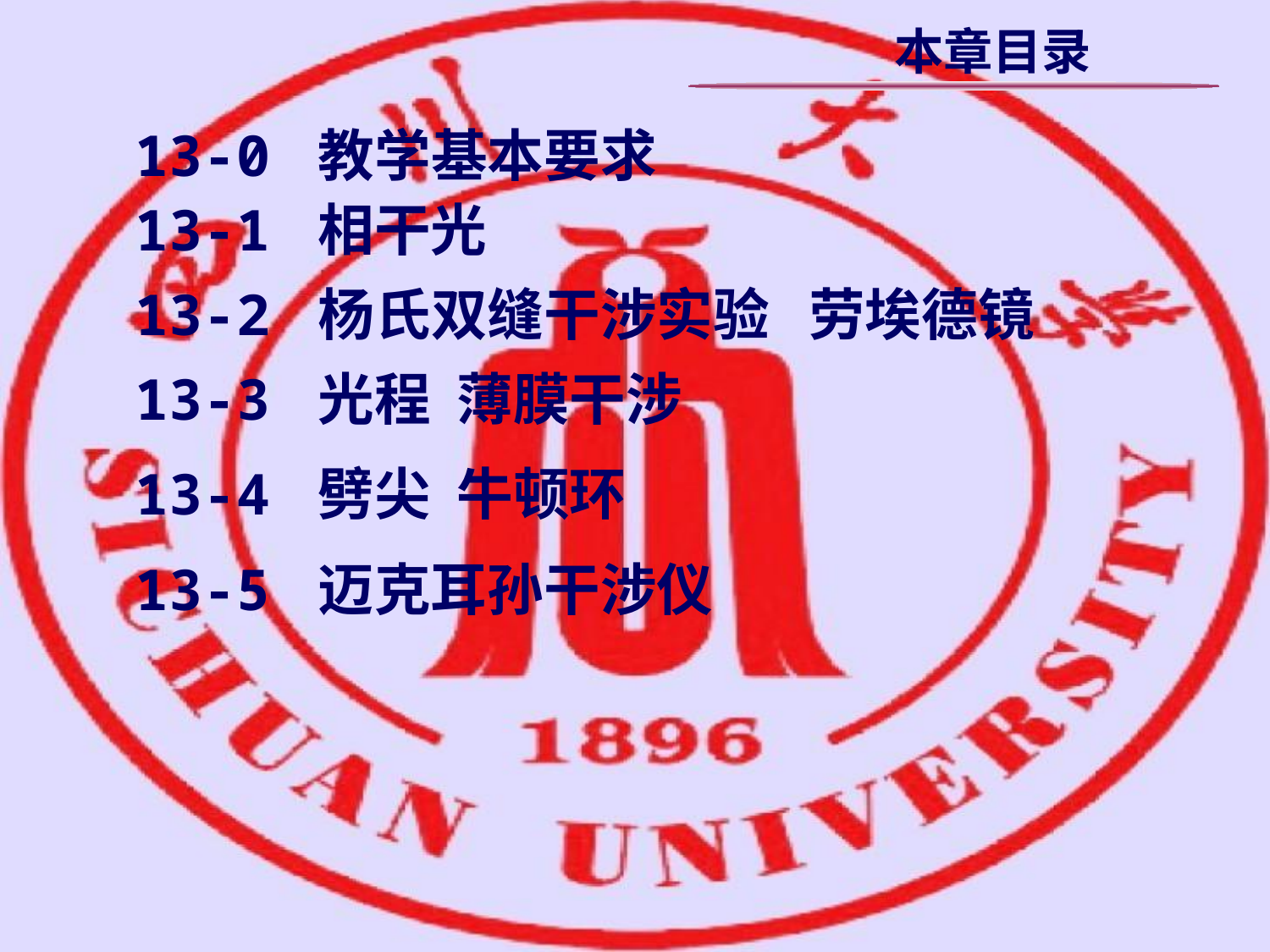

本章目录

 13-0 教学基本要求
 13-1 相干光
 13-2 杨氏双缝干涉实验   劳埃德镜
 13-3 光程  薄膜干涉
 13-4 劈尖  牛顿环
 13-5 迈克耳孙干涉仪
2